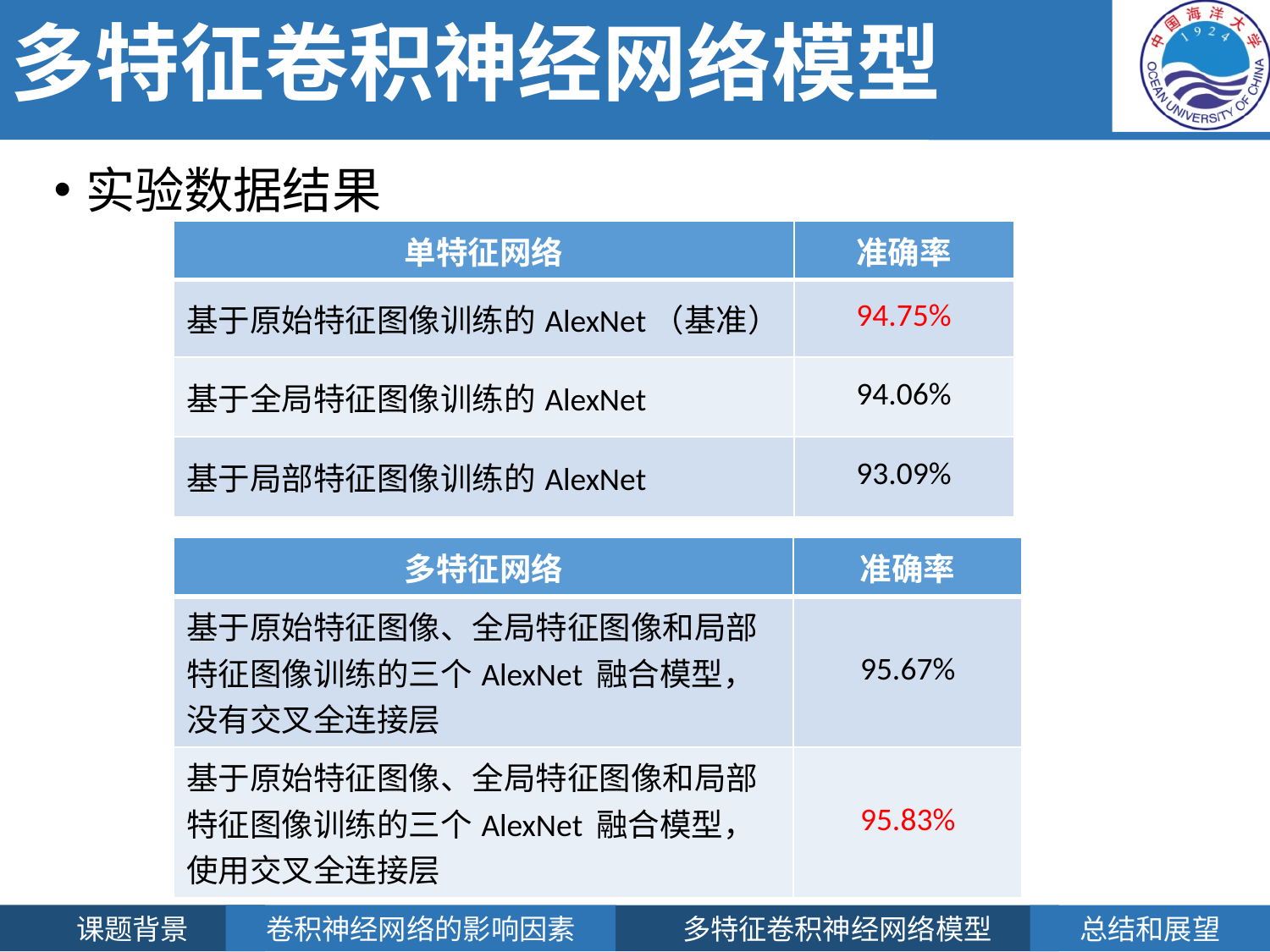

# 多特征卷积神经网络模型
实验数据结果

| 单特征网络 | 准确率 |
| --- | --- |
| 基于原始特征图像训练的AlexNet（基准） | 94.75% |
| 基于全局特征图像训练的AlexNet | 94.06% |
| 基于局部特征图像训练的AlexNet | 93.09% |
| 多特征网络 | 准确率 |
| --- | --- |
| 基于原始特征图像、全局特征图像和局部特征图像训练的三个AlexNet 融合模型，没有交叉全连接层 | 95.67% |
| 基于原始特征图像、全局特征图像和局部特征图像训练的三个AlexNet 融合模型，使用交叉全连接层 | 95.83% |